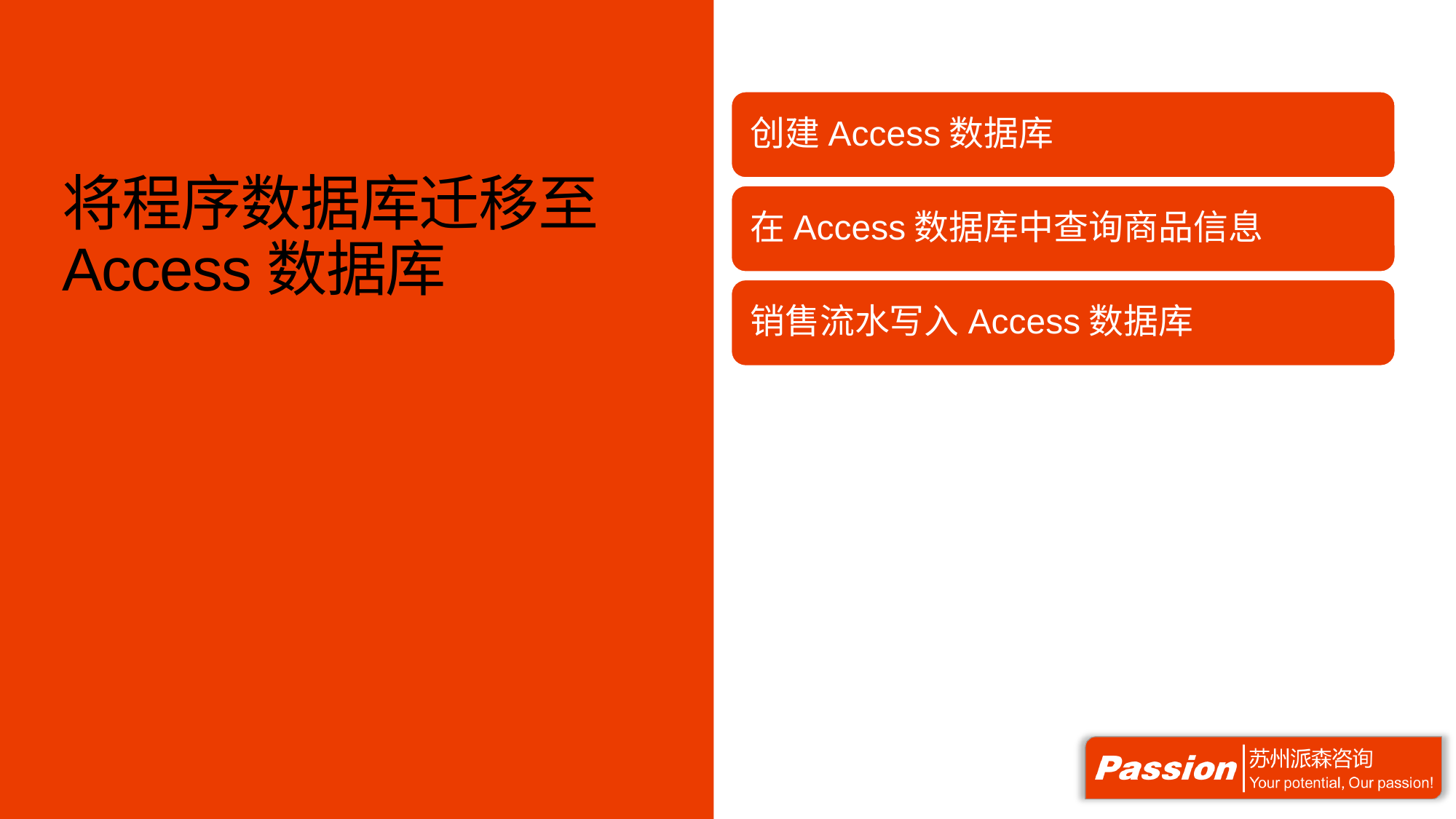

创建Access数据库
在Access数据库中查询商品信息
销售流水写入Access数据库
将程序数据库迁移至Access数据库